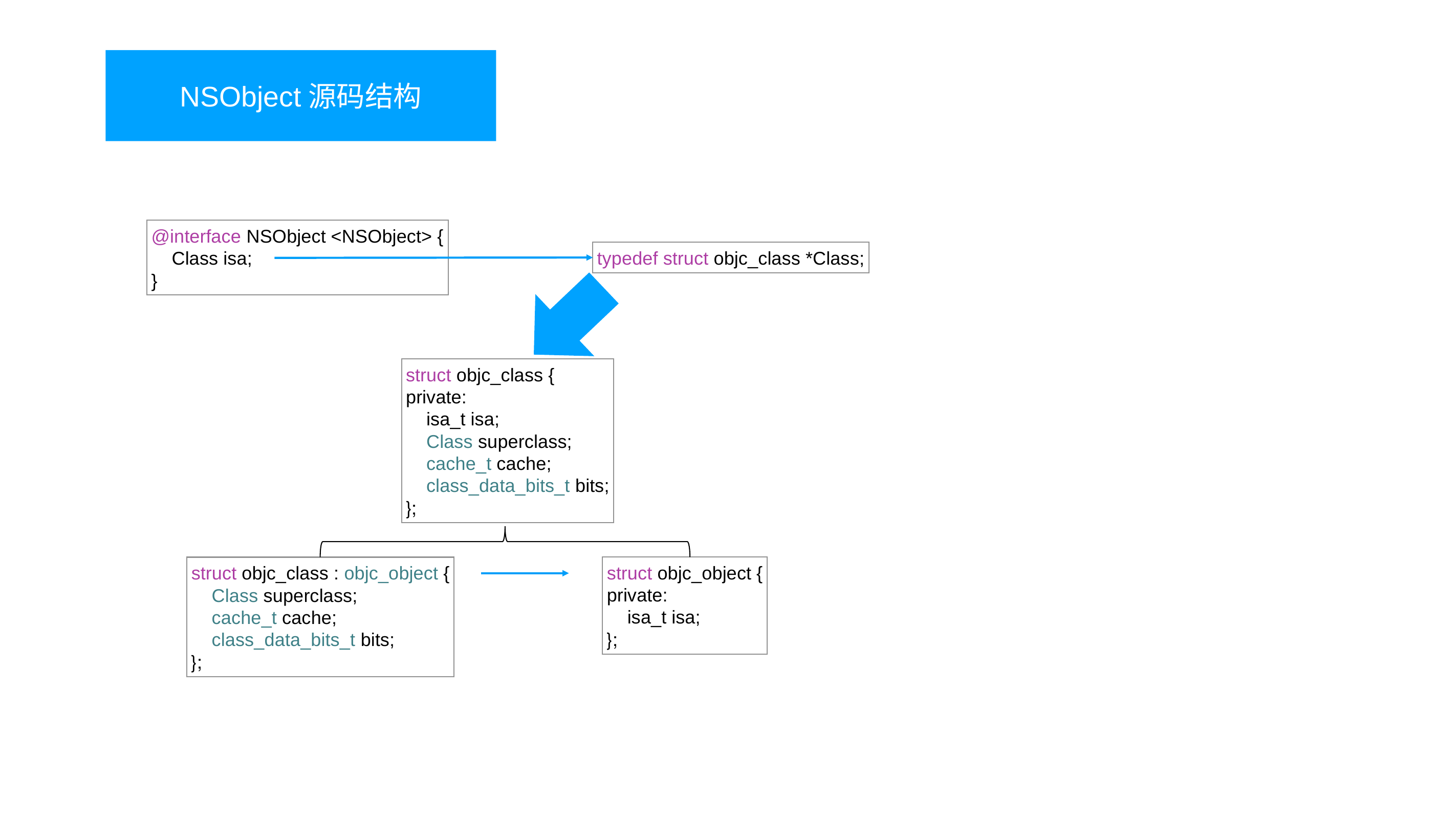

NSObject源码结构
@interface NSObject <NSObject> {
    Class isa;
}
typedef struct objc_class *Class;

struct objc_class {
private:
    isa_t isa;
    Class superclass;
    cache_t cache;
    class_data_bits_t bits;
};
struct objc_object {
private:
    isa_t isa;
};
struct objc_class : objc_object {
    Class superclass;
    cache_t cache;
    class_data_bits_t bits;
};